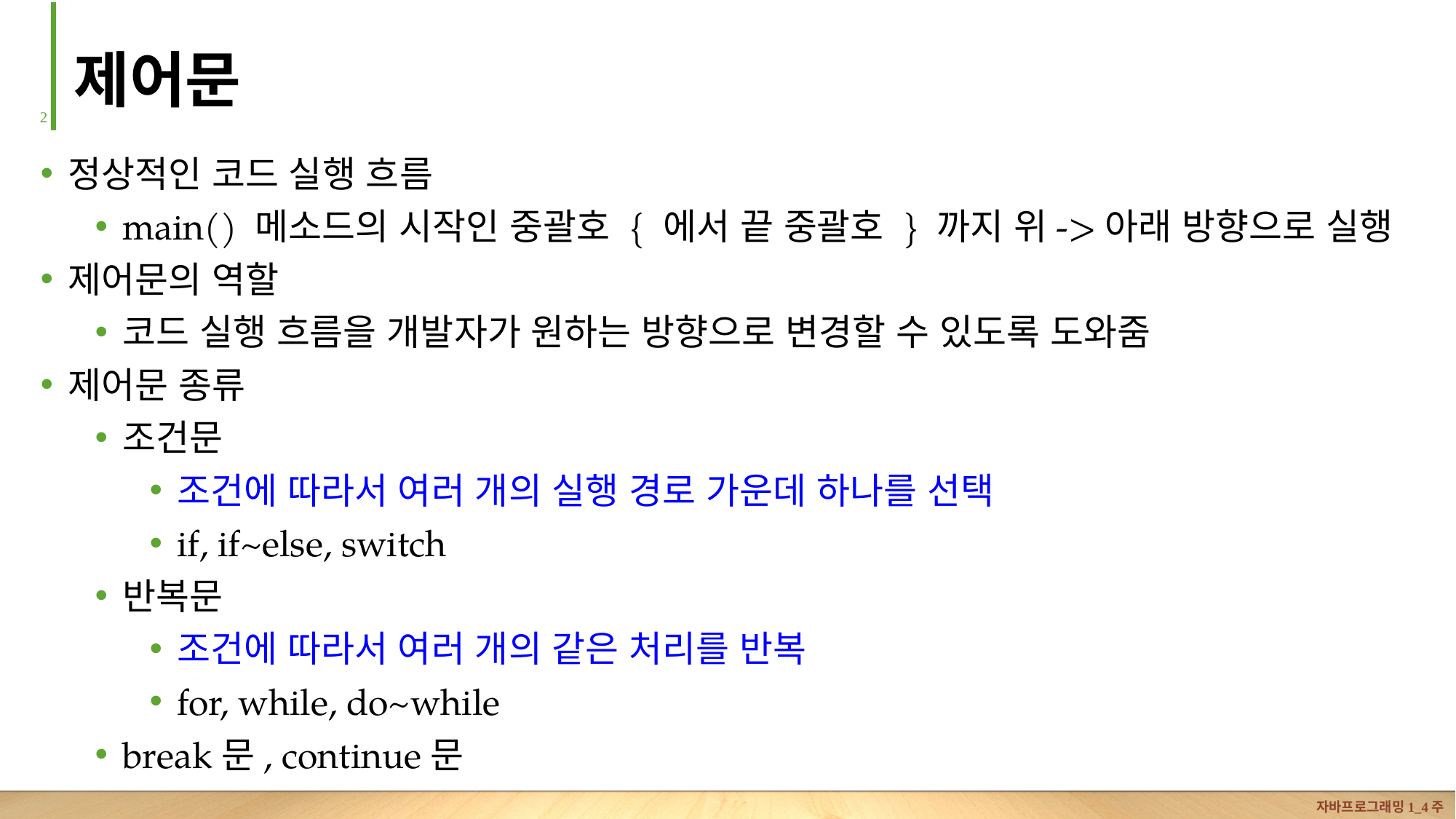

# 제어문
2
정상적인 코드 실행 흐름
main() 메소드의 시작인 중괄호 { 에서 끝 중괄호 } 까지 위->아래 방향으로 실행
제어문의 역할
코드 실행 흐름을 개발자가 원하는 방향으로 변경할 수 있도록 도와줌
제어문 종류
조건문
조건에 따라서 여러 개의 실행 경로 가운데 하나를 선택
if, if~else, switch
반복문
조건에 따라서 여러 개의 같은 처리를 반복
for, while, do~while
break문, continue문

자바프로그래밍1_4주